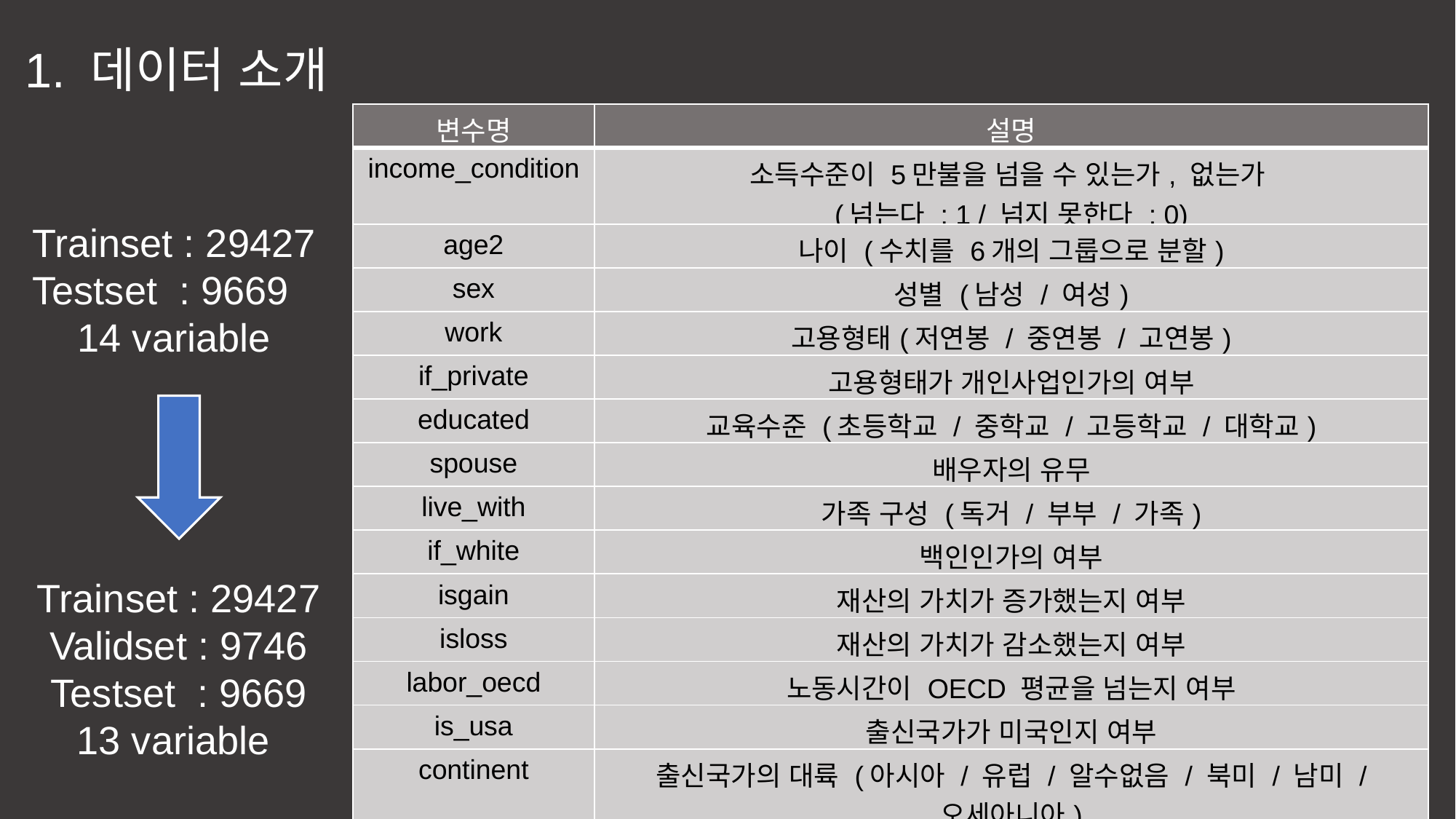

1. 데이터 소개
| 변수명 | 설명 |
| --- | --- |
| income\_condition | 소득수준이 5만불을 넘을 수 있는가, 없는가 (넘는다 : 1 / 넘지 못한다 : 0) |
| age2 | 나이 (수치를 6개의 그룹으로 분할) |
| sex | 성별 (남성 / 여성) |
| work | 고용형태(저연봉 / 중연봉 / 고연봉) |
| if\_private | 고용형태가 개인사업인가의 여부 |
| educated | 교육수준 (초등학교 / 중학교 / 고등학교 / 대학교) |
| spouse | 배우자의 유무 |
| live\_with | 가족 구성 (독거 / 부부 / 가족) |
| if\_white | 백인인가의 여부 |
| isgain | 재산의 가치가 증가했는지 여부 |
| isloss | 재산의 가치가 감소했는지 여부 |
| labor\_oecd | 노동시간이 OECD 평균을 넘는지 여부 |
| is\_usa | 출신국가가 미국인지 여부 |
| continent | 출신국가의 대륙 (아시아 / 유럽 / 알수없음 / 북미 / 남미 / 오세아니아) |
Trainset : 29427
Testset  : 9669
14 variable

Trainset : 29427
Validset : 9746
Testset  : 9669
13 variable